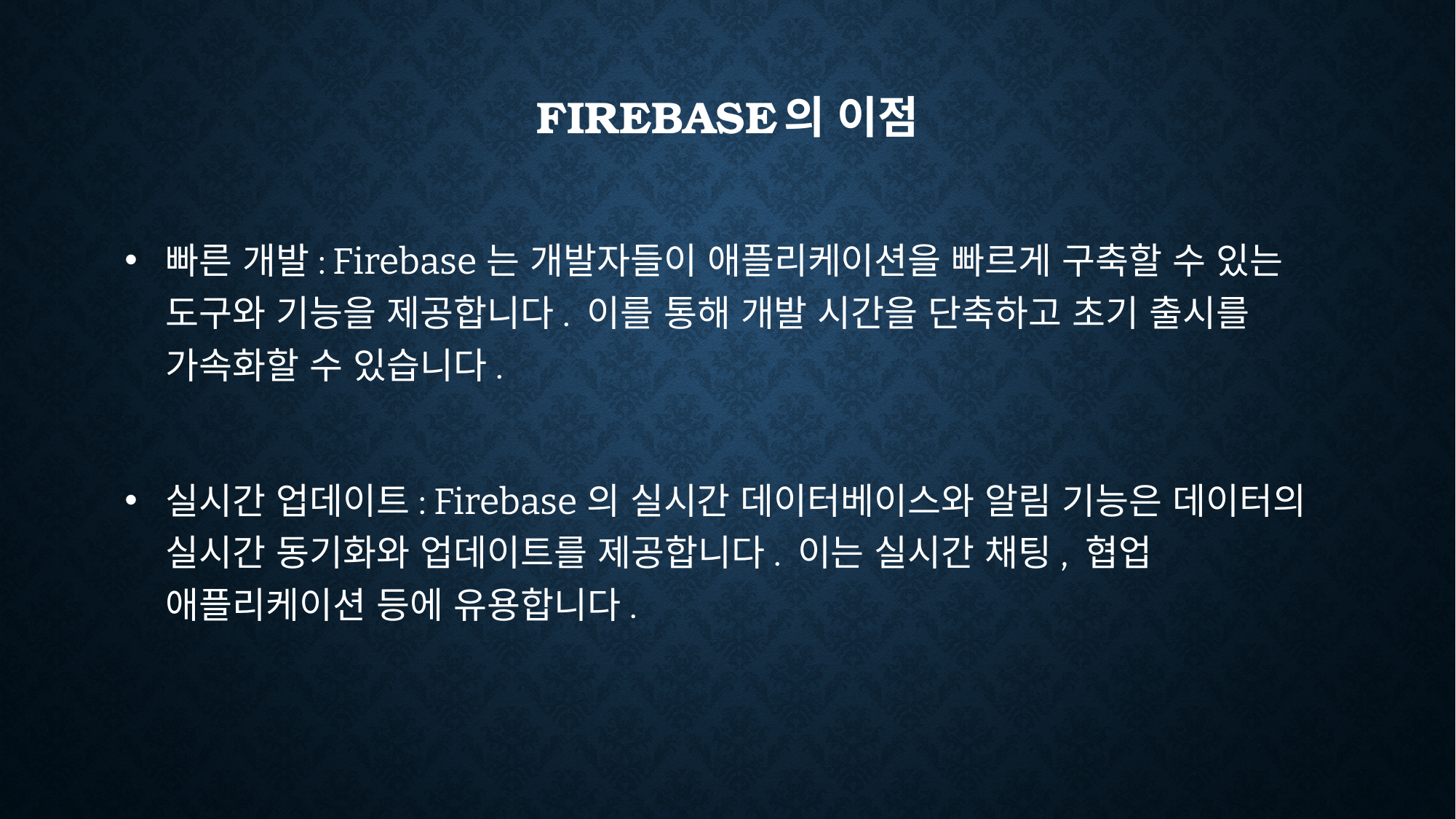

# Firebase의 이점
빠른 개발: Firebase는 개발자들이 애플리케이션을 빠르게 구축할 수 있는 도구와 기능을 제공합니다. 이를 통해 개발 시간을 단축하고 초기 출시를 가속화할 수 있습니다.

실시간 업데이트: Firebase의 실시간 데이터베이스와 알림 기능은 데이터의 실시간 동기화와 업데이트를 제공합니다. 이는 실시간 채팅, 협업 애플리케이션 등에 유용합니다.